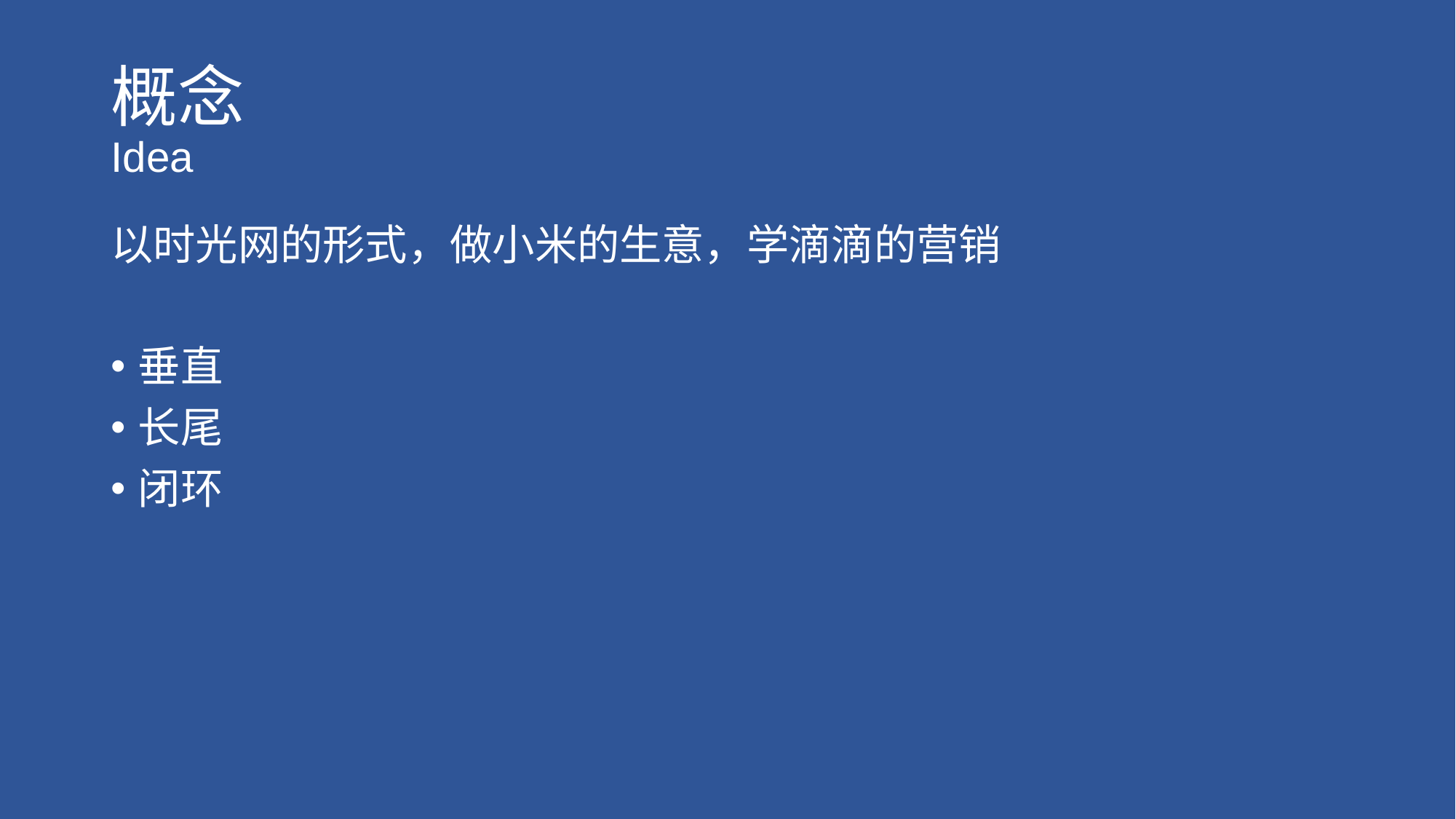

# 概念 Idea
以时光网的形式，做小米的生意，学滴滴的营销

垂直
长尾
闭环